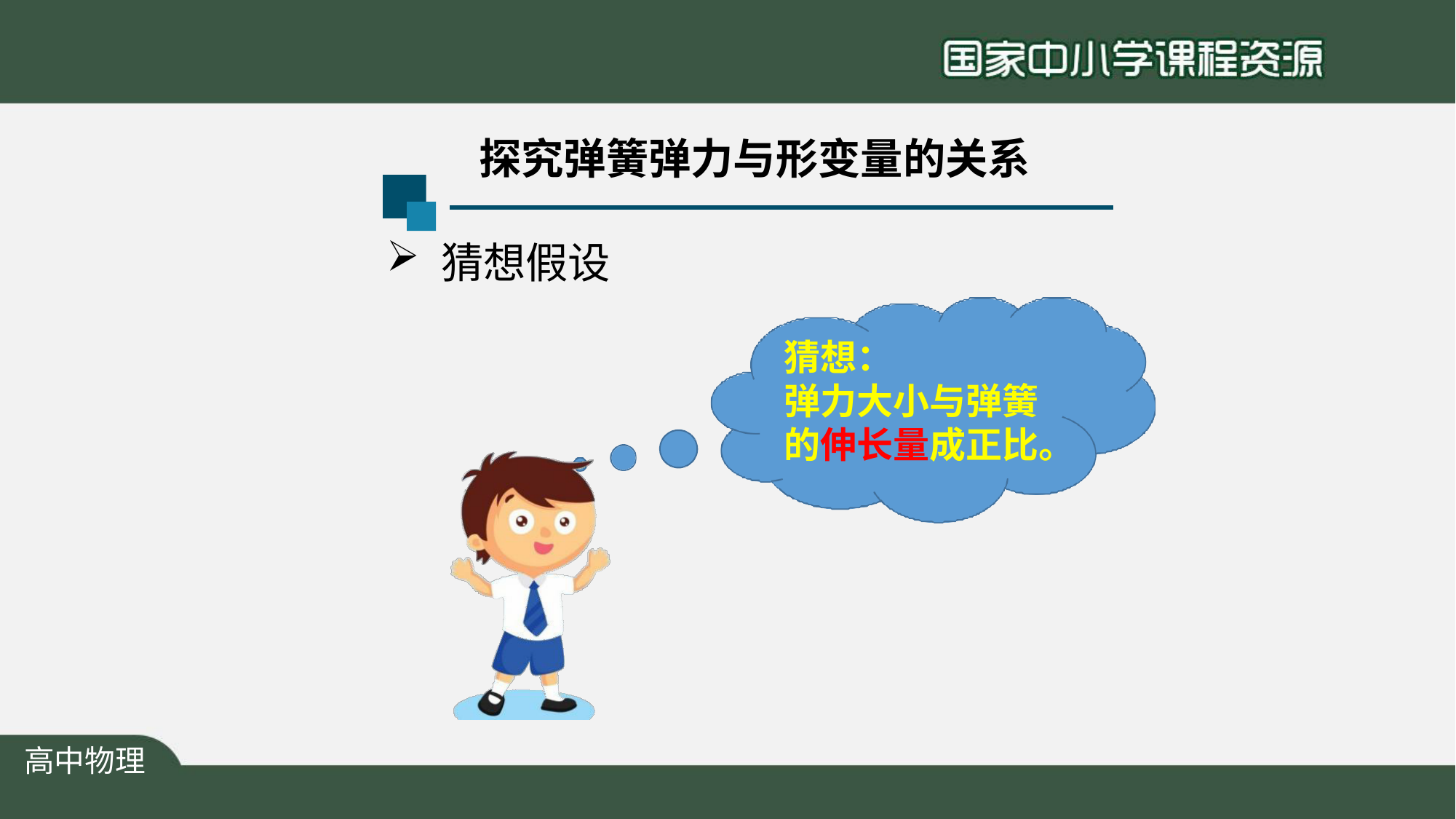

# 探究弹簧弹力与形变量的关系

猜想假设
猜想：
弹力大小与弹簧 的伸长量成正比。

高中物理